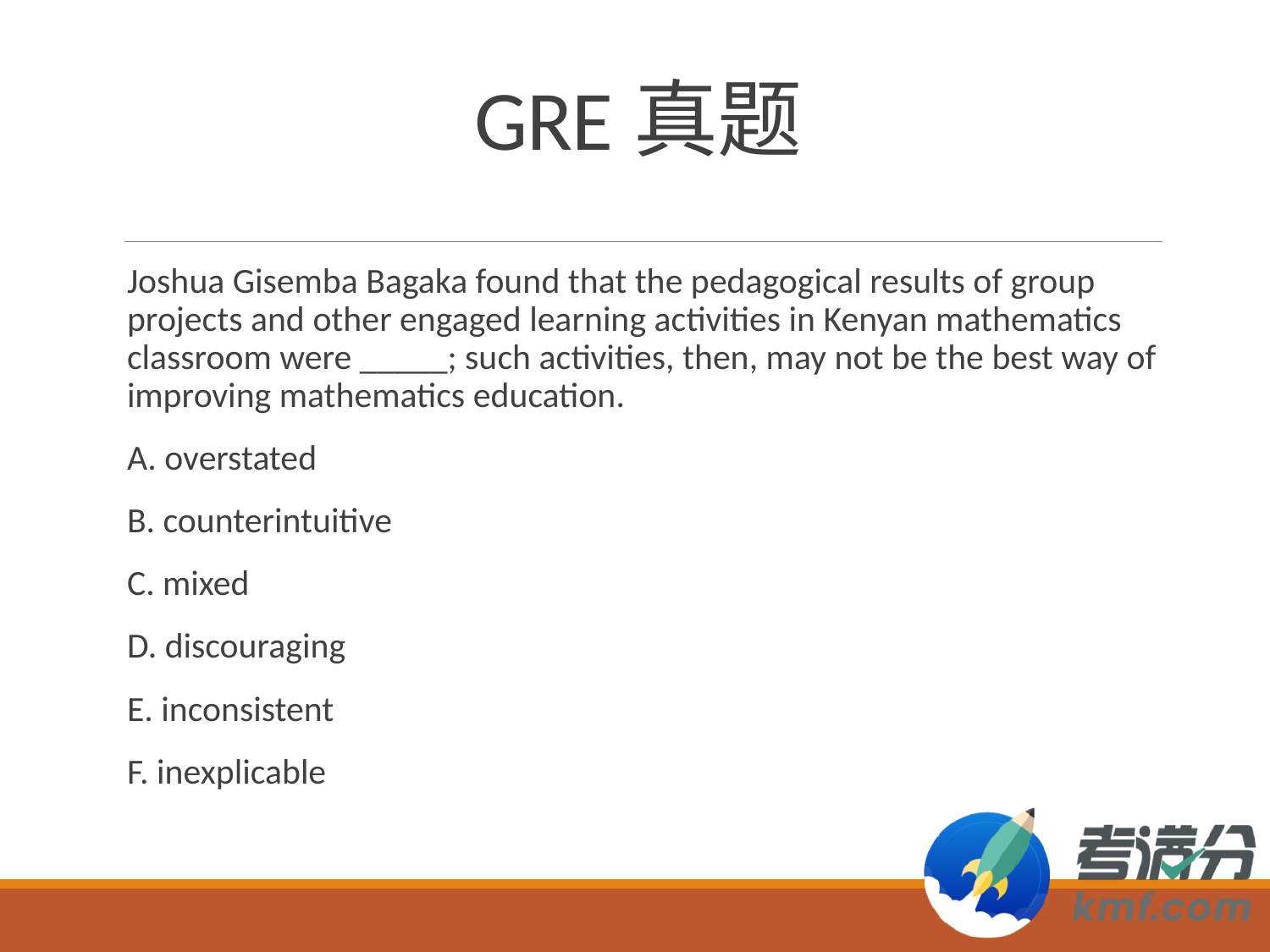

# GRE真题
Joshua Gisemba Bagaka found that the pedagogical results of group projects and other engaged learning activities in Kenyan mathematics classroom were _____; such activities, then, may not be the best way of improving mathematics education.
A. overstated
B. counterintuitive
C. mixed
D. discouraging
E. inconsistent
F. inexplicable